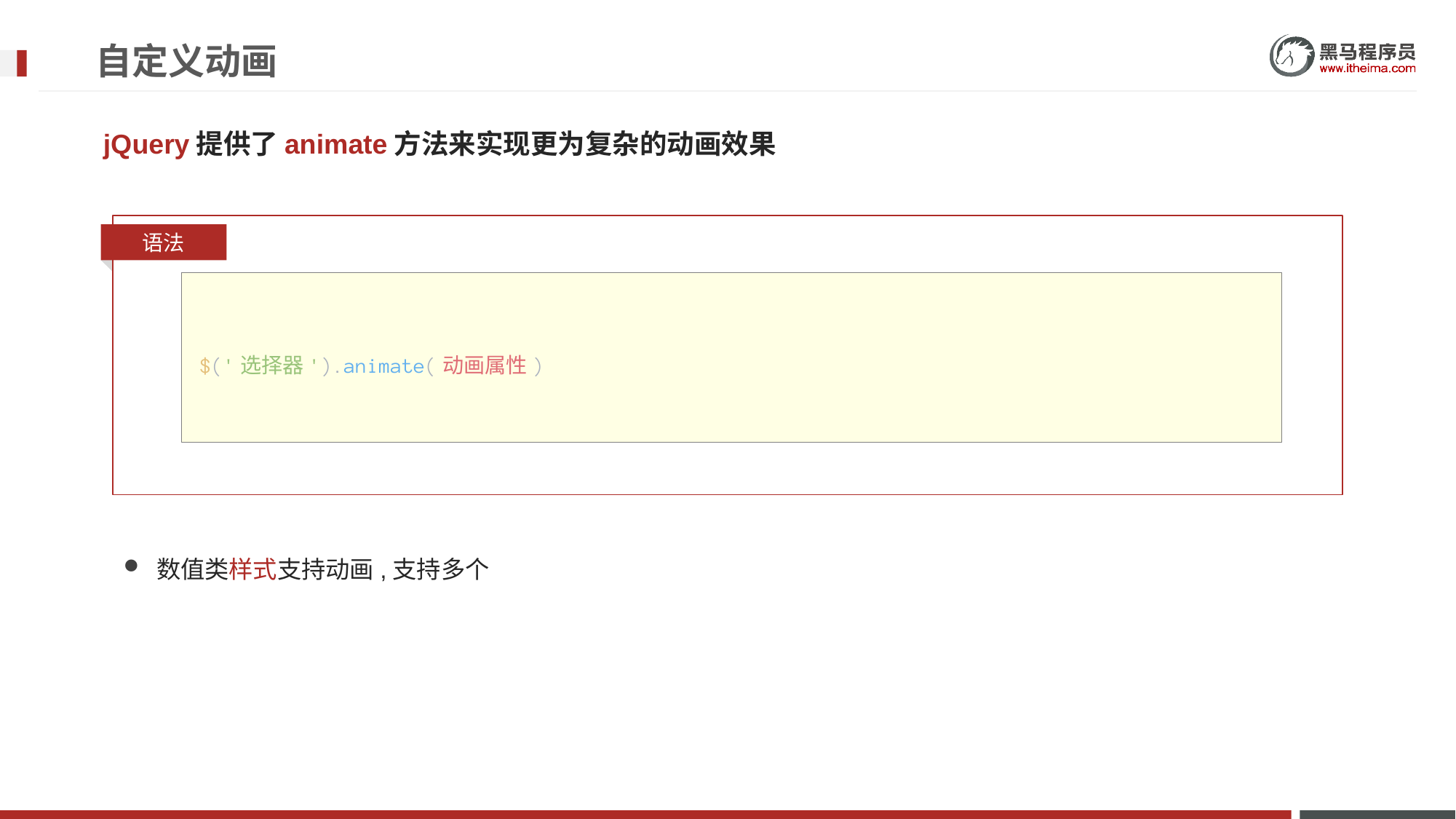

# 自定义动画
 jQuery提供了animate方法来实现更为复杂的动画效果

语法

      $('选择器').animate(动画属性)
数值类样式支持动画,支持多个